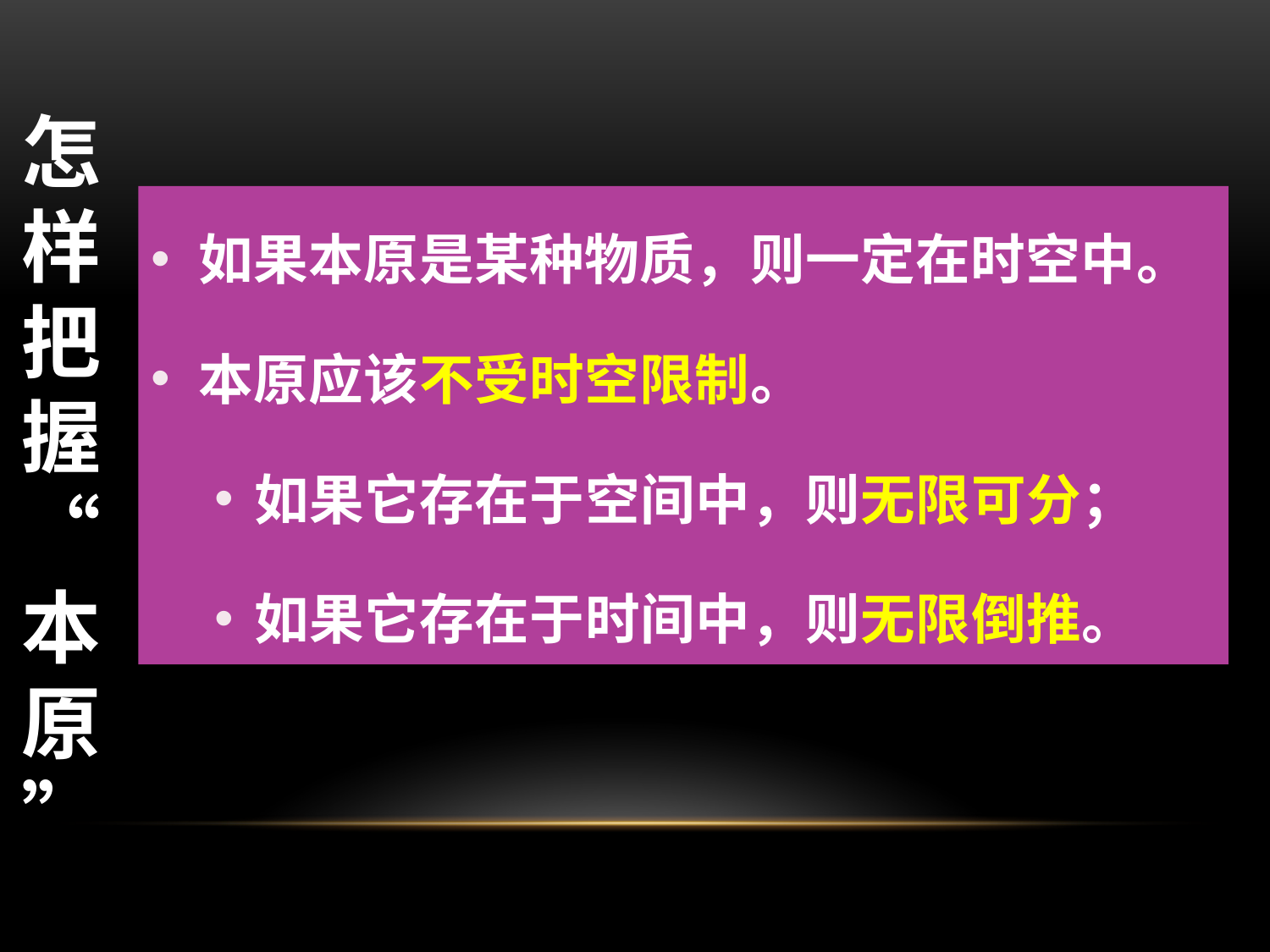

如果本原是某种物质，则一定在时空中。
本原应该不受时空限制。
如果它存在于空间中，则无限可分；
如果它存在于时间中，则无限倒推。
怎样把握“本原”